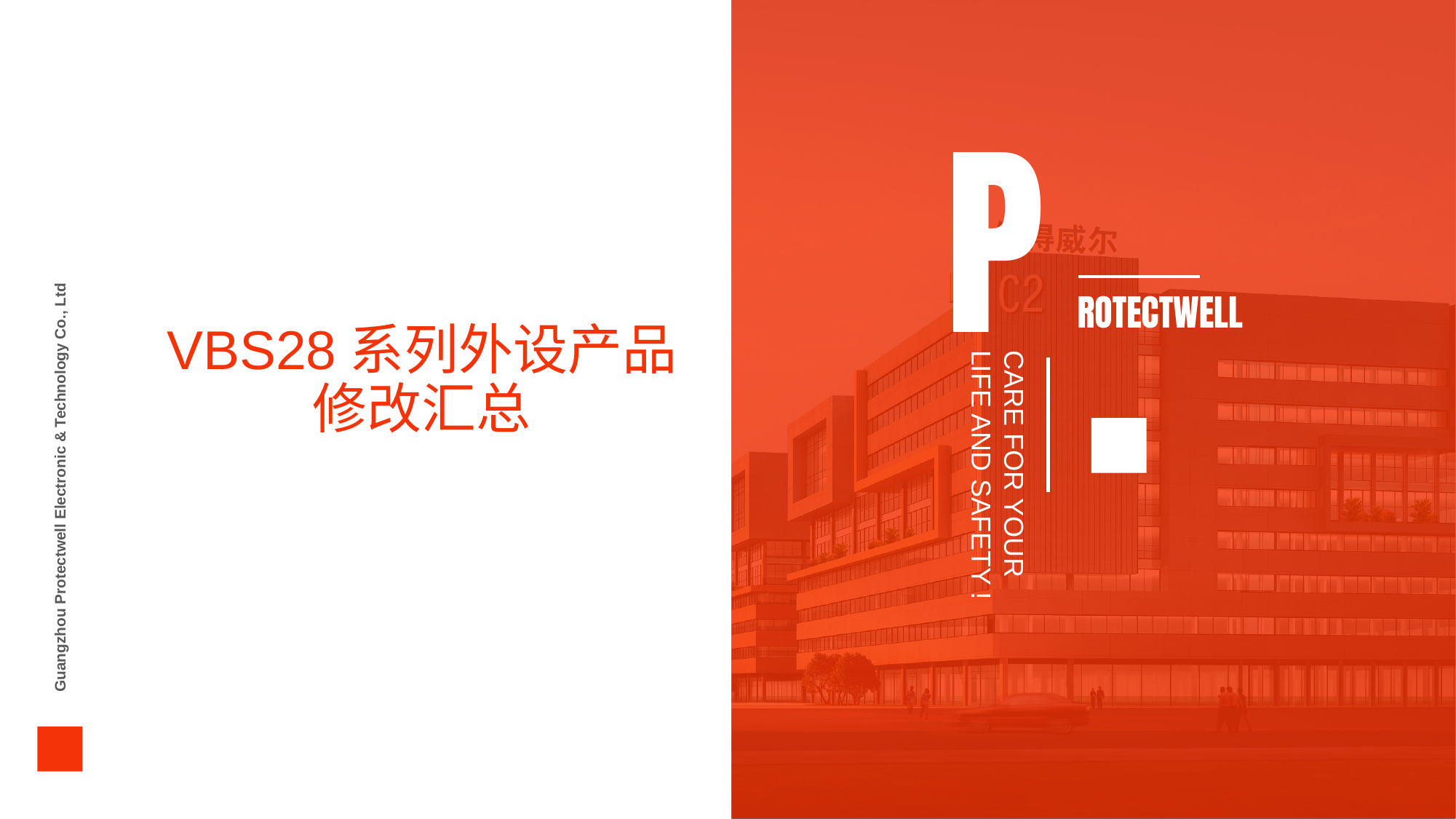

P
Guangzhou Protectwell Electronic & Technology Co., Ltd

VBS28系列外设产品修改汇总
ROTECTWELL

CARE FOR YOUR LIFE AND SAFETY !